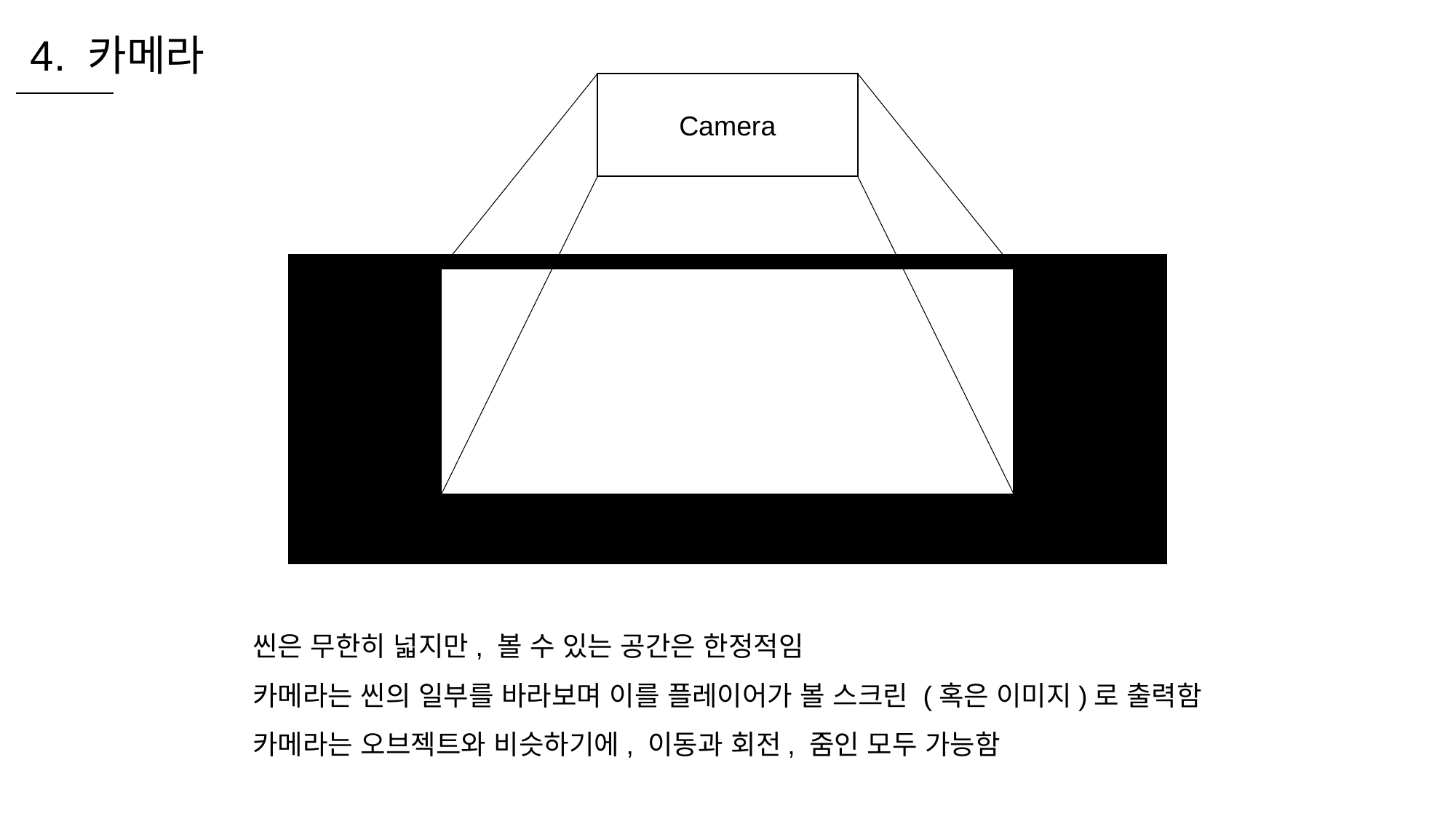

4. 카메라
Camera

씬은 무한히 넓지만, 볼 수 있는 공간은 한정적임
카메라는 씬의 일부를 바라보며 이를 플레이어가 볼 스크린 (혹은 이미지)로 출력함
카메라는 오브젝트와 비슷하기에, 이동과 회전, 줌인 모두 가능함